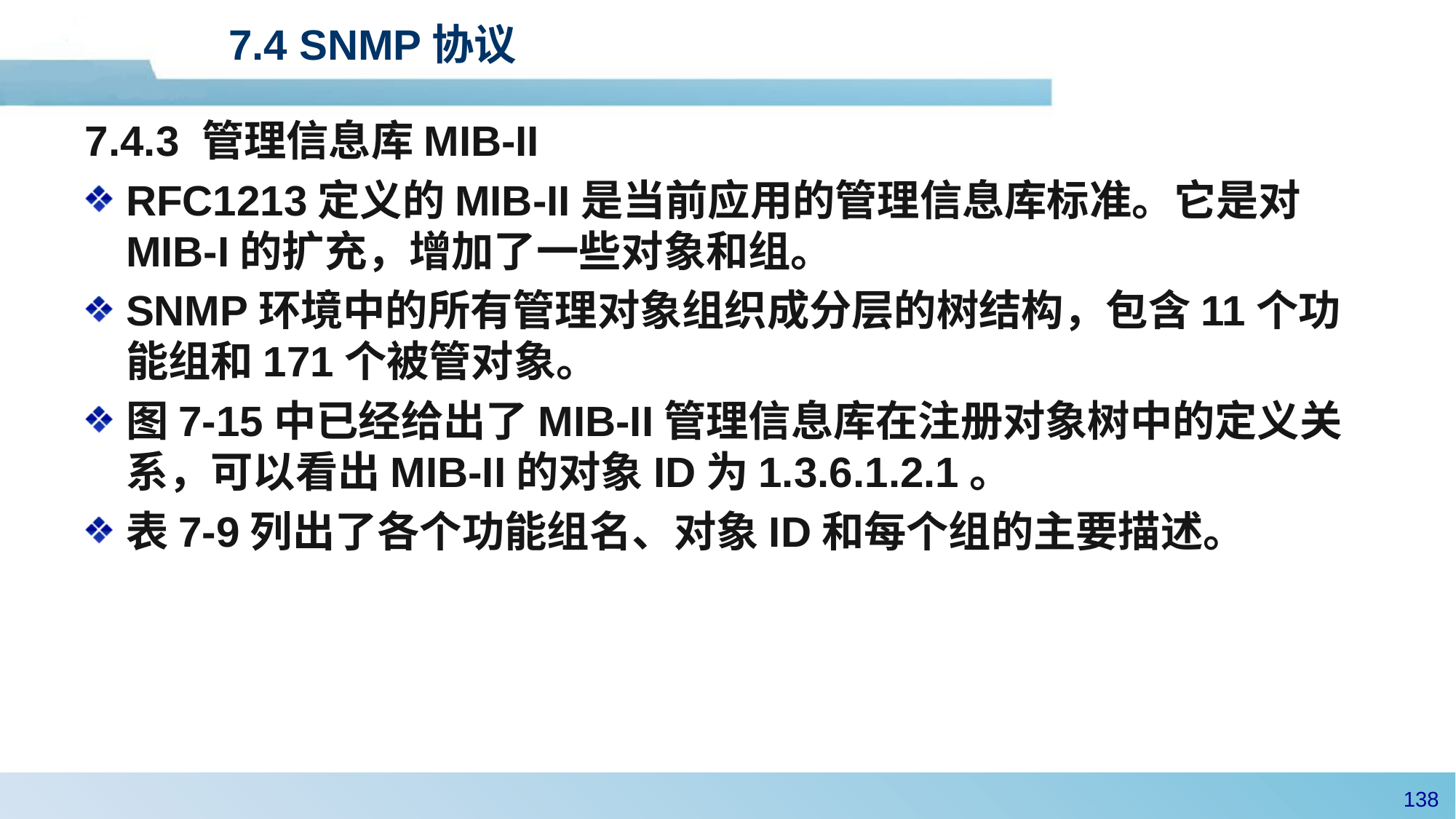

#
7.4 SNMP协议
7.4.3 管理信息库MIB-II
RFC1213定义的MIB-II是当前应用的管理信息库标准。它是对MIB-I的扩充，增加了一些对象和组。
SNMP环境中的所有管理对象组织成分层的树结构，包含11个功能组和171个被管对象。
图7-15中已经给出了MIB-II管理信息库在注册对象树中的定义关系，可以看出MIB-II的对象ID为1.3.6.1.2.1。
表7-9列出了各个功能组名、对象ID和每个组的主要描述。
138